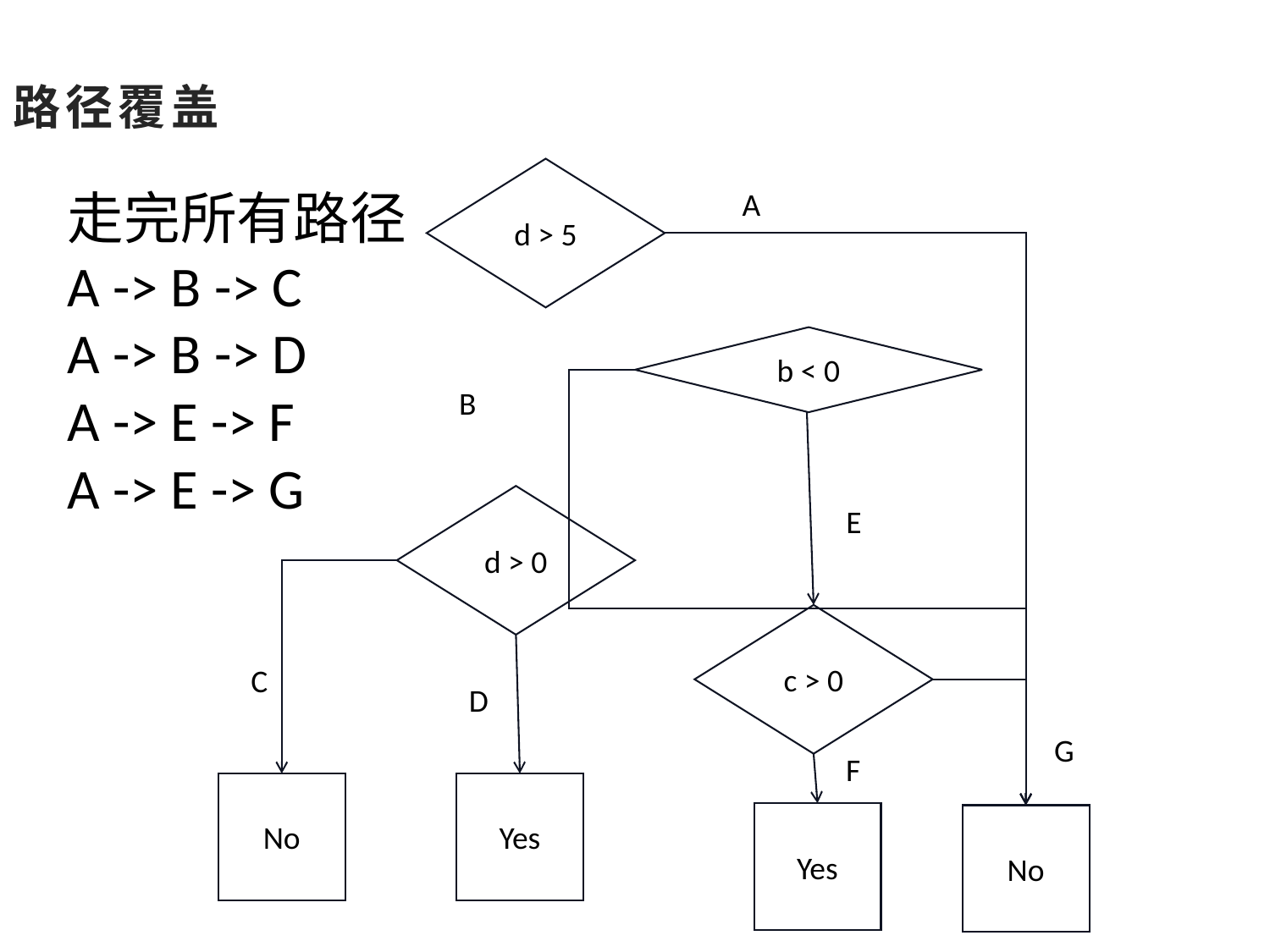

路径覆盖
d > 5
走完所有路径
A -> B -> C
A -> B -> D
A -> E -> F
A -> E -> G
A
b < 0
B
d > 0
E
c > 0
C
D
G
F
No
Yes
Yes
No